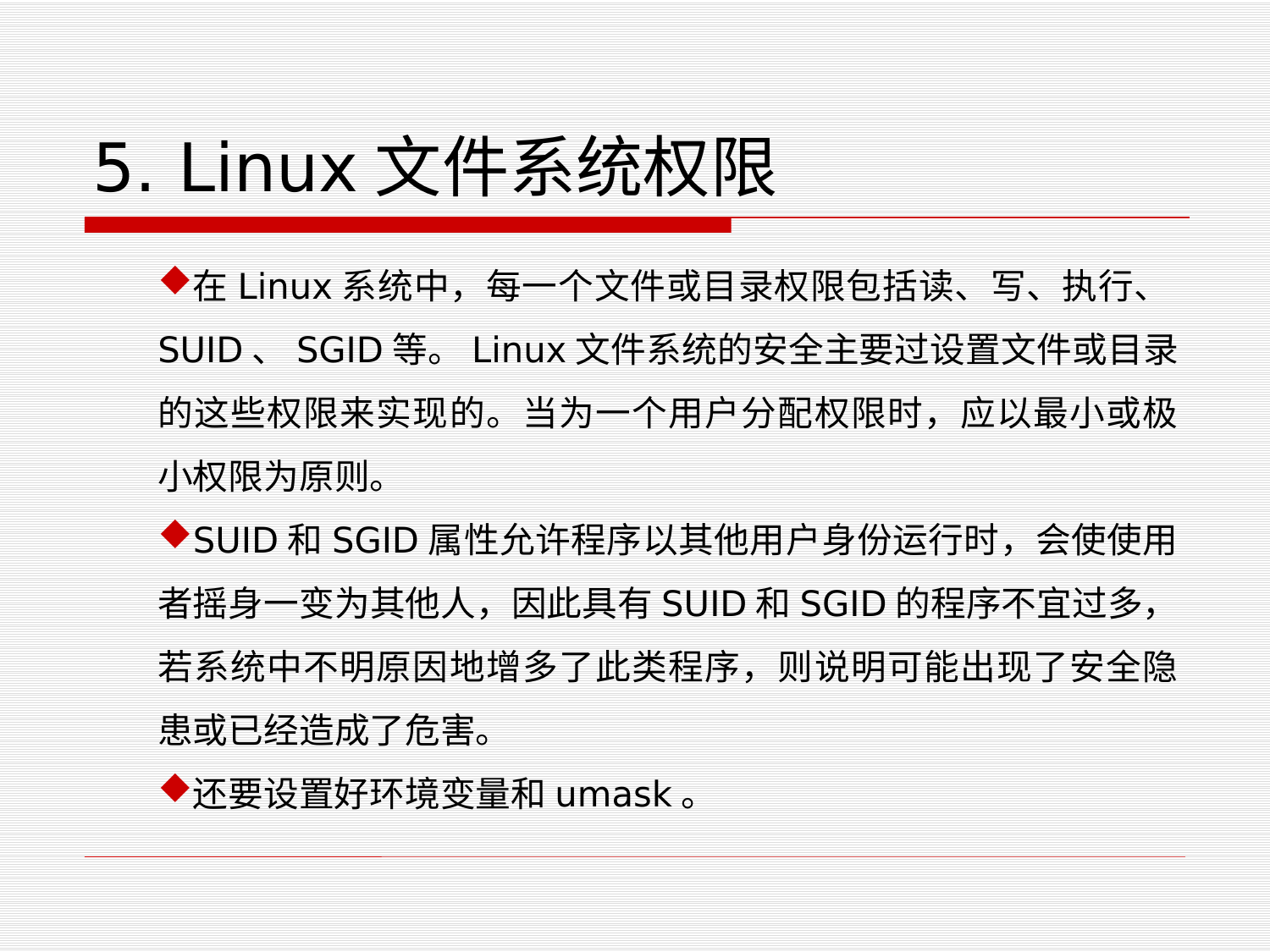

# 5. Linux文件系统权限
在Linux系统中，每一个文件或目录权限包括读、写、执行、SUID、SGID等。Linux文件系统的安全主要过设置文件或目录的这些权限来实现的。当为一个用户分配权限时，应以最小或极小权限为原则。
SUID和SGID属性允许程序以其他用户身份运行时，会使使用者摇身一变为其他人，因此具有SUID和SGID的程序不宜过多，若系统中不明原因地增多了此类程序，则说明可能出现了安全隐患或已经造成了危害。
还要设置好环境变量和umask。